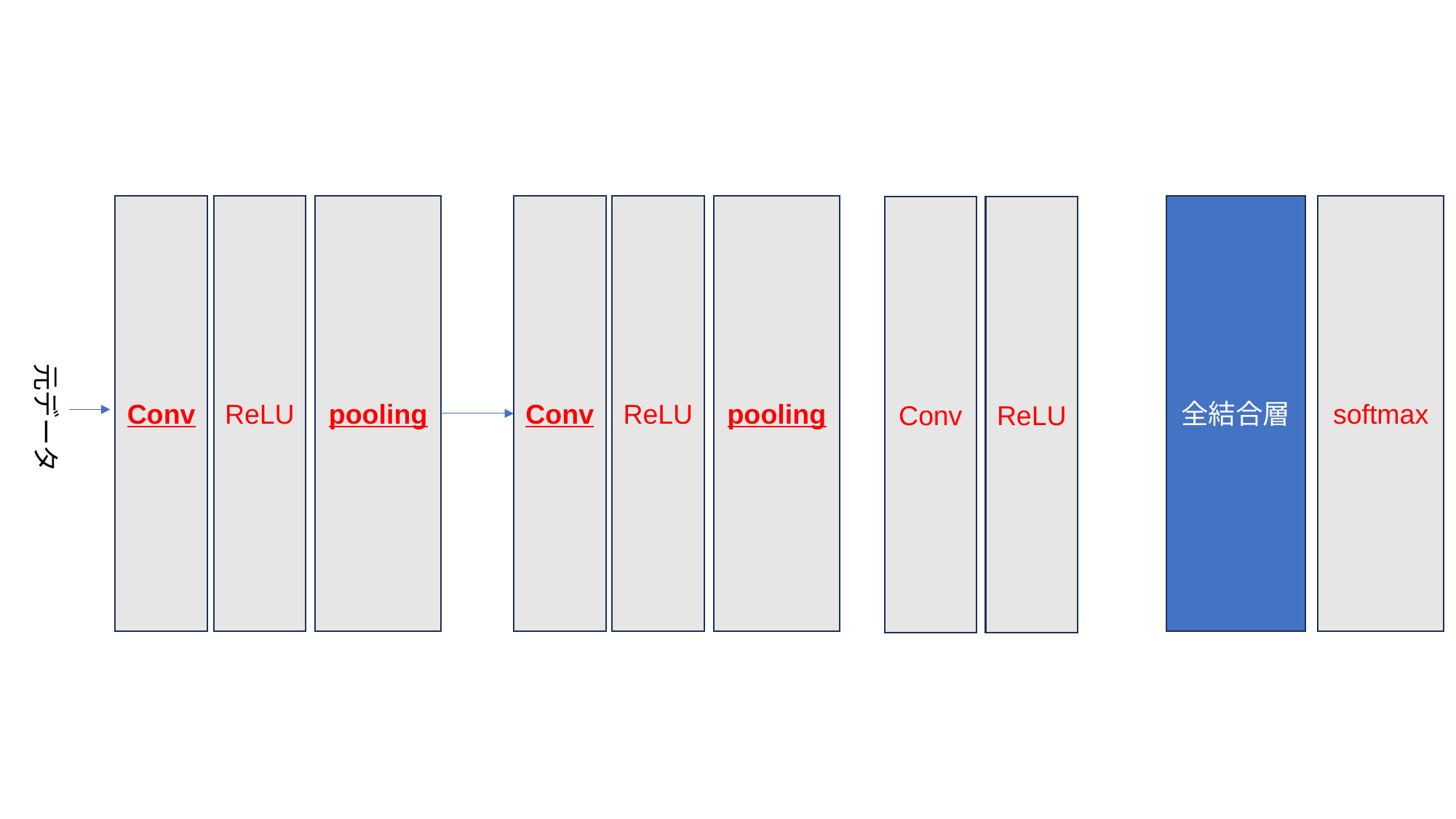

Conv
ReLU
pooling
Conv
ReLU
pooling
全結合層
softmax
Conv
ReLU
元データ